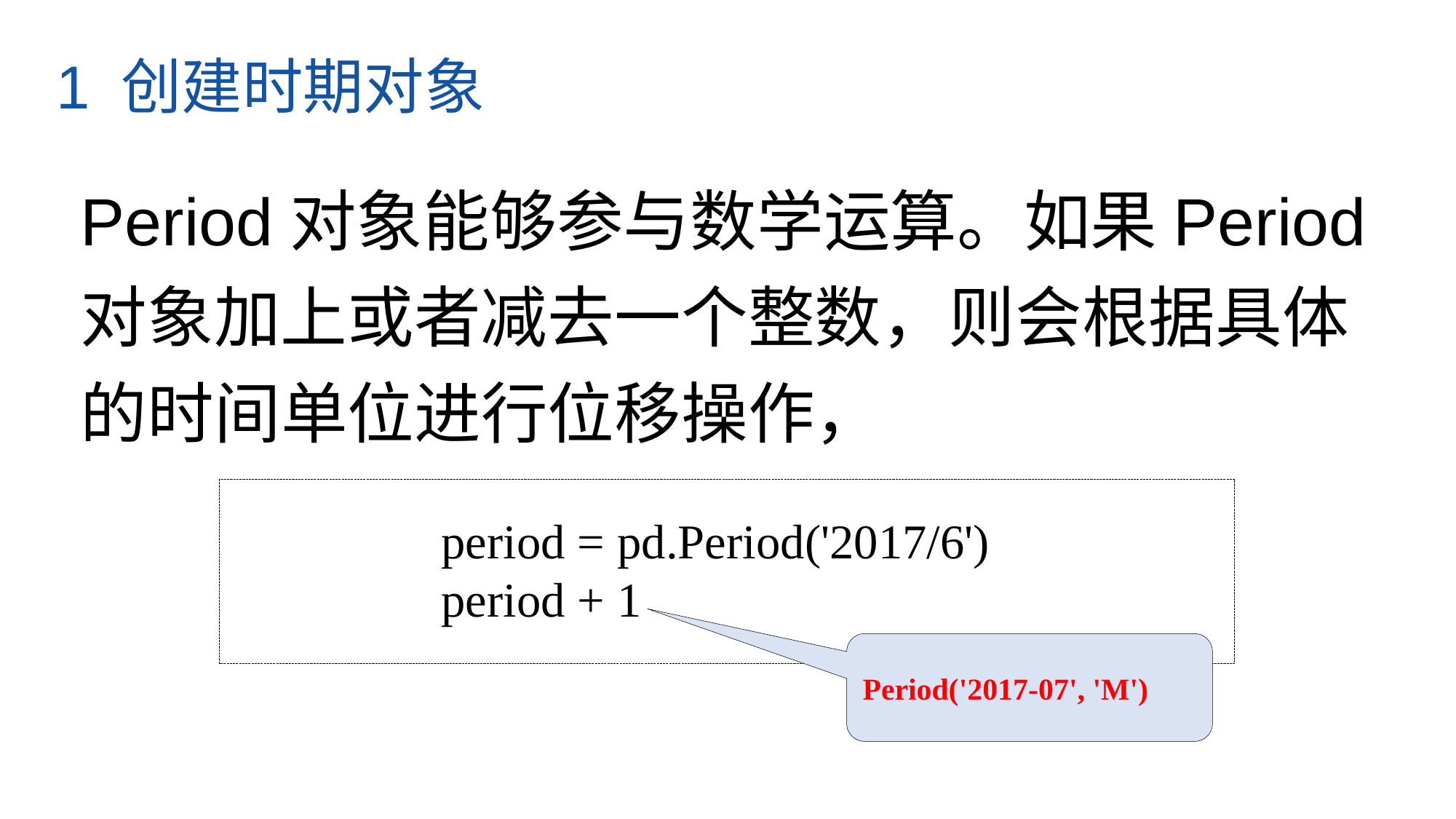

1 创建时期对象
Period对象能够参与数学运算。如果Period对象加上或者减去一个整数，则会根据具体的时间单位进行位移操作，

period = pd.Period('2017/6')
period + 1
Period('2017-07', 'M')